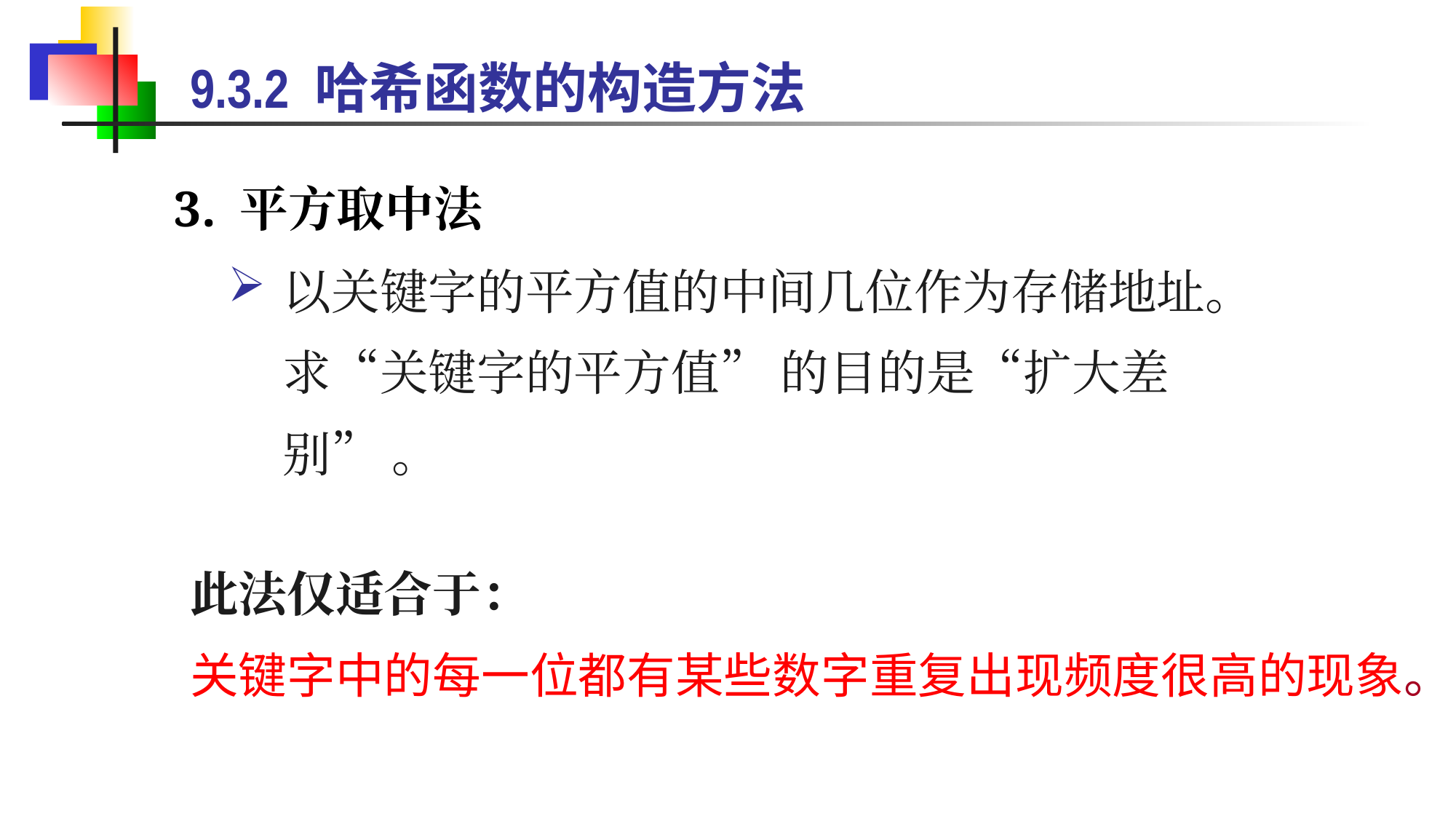

9.3.2 哈希函数的构造方法
3. 平方取中法
以关键字的平方值的中间几位作为存储地址。求“关键字的平方值” 的目的是“扩大差别” 。

此法仅适合于：
关键字中的每一位都有某些数字重复出现频度很高的现象。